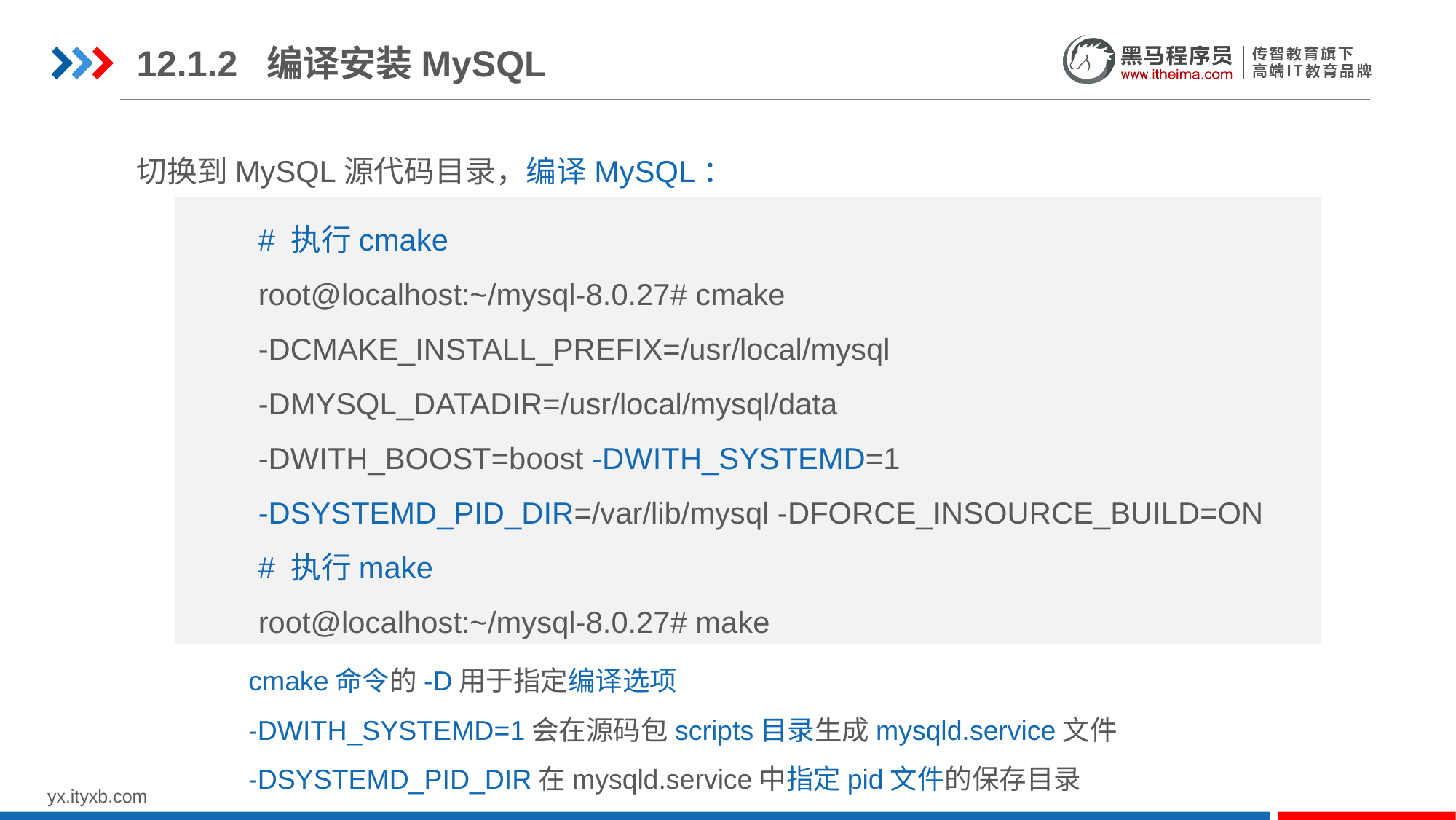

12.1.2  编译安装MySQL
切换到MySQL源代码目录，编译MySQL：
# 执行cmake
root@localhost:~/mysql-8.0.27# cmake
-DCMAKE_INSTALL_PREFIX=/usr/local/mysql
-DMYSQL_DATADIR=/usr/local/mysql/data
-DWITH_BOOST=boost -DWITH_SYSTEMD=1
-DSYSTEMD_PID_DIR=/var/lib/mysql -DFORCE_INSOURCE_BUILD=ON
# 执行make
root@localhost:~/mysql-8.0.27# make
cmake命令的-D用于指定编译选项
-DWITH_SYSTEMD=1会在源码包scripts目录生成mysqld.service文件
-DSYSTEMD_PID_DIR在mysqld.service中指定pid文件的保存目录